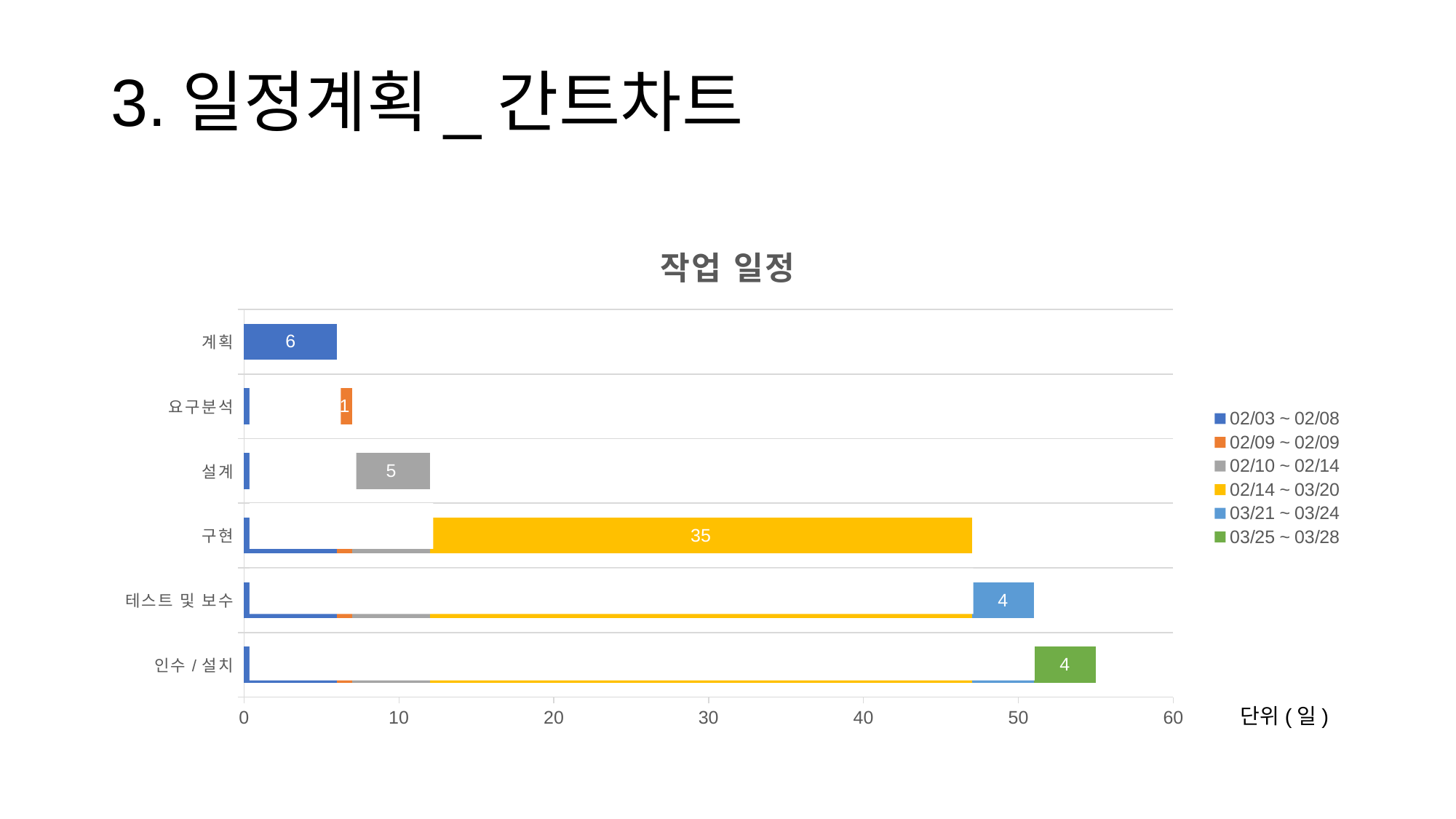

# 3.일정계획_간트차트

### Chart: 작업 일정

| Category | 02/03 ~ 02/08 | 02/09 ~ 02/09 | 02/10 ~ 02/14 | 02/14 ~ 03/20 | 03/21 ~ 03/24 | 03/25 ~ 03/28 |
|---|---|---|---|---|---|---|
| 인수/설치 | 6.0 | 1.0 | 5.0 | 35.0 | 4.0 | 4.0 |
| 테스트 및 보수 | 6.0 | 1.0 | 5.0 | 35.0 | 4.0 | None |
| 구현 | 6.0 | 1.0 | 5.0 | 35.0 | None | None |
| 설계 | 6.0 | 1.0 | 5.0 | None | None | None |
| 요구분석 | 6.0 | 1.0 | None | None | None | None |
| 계획 | 6.0 | None | None | None | None | None |

단위(일)